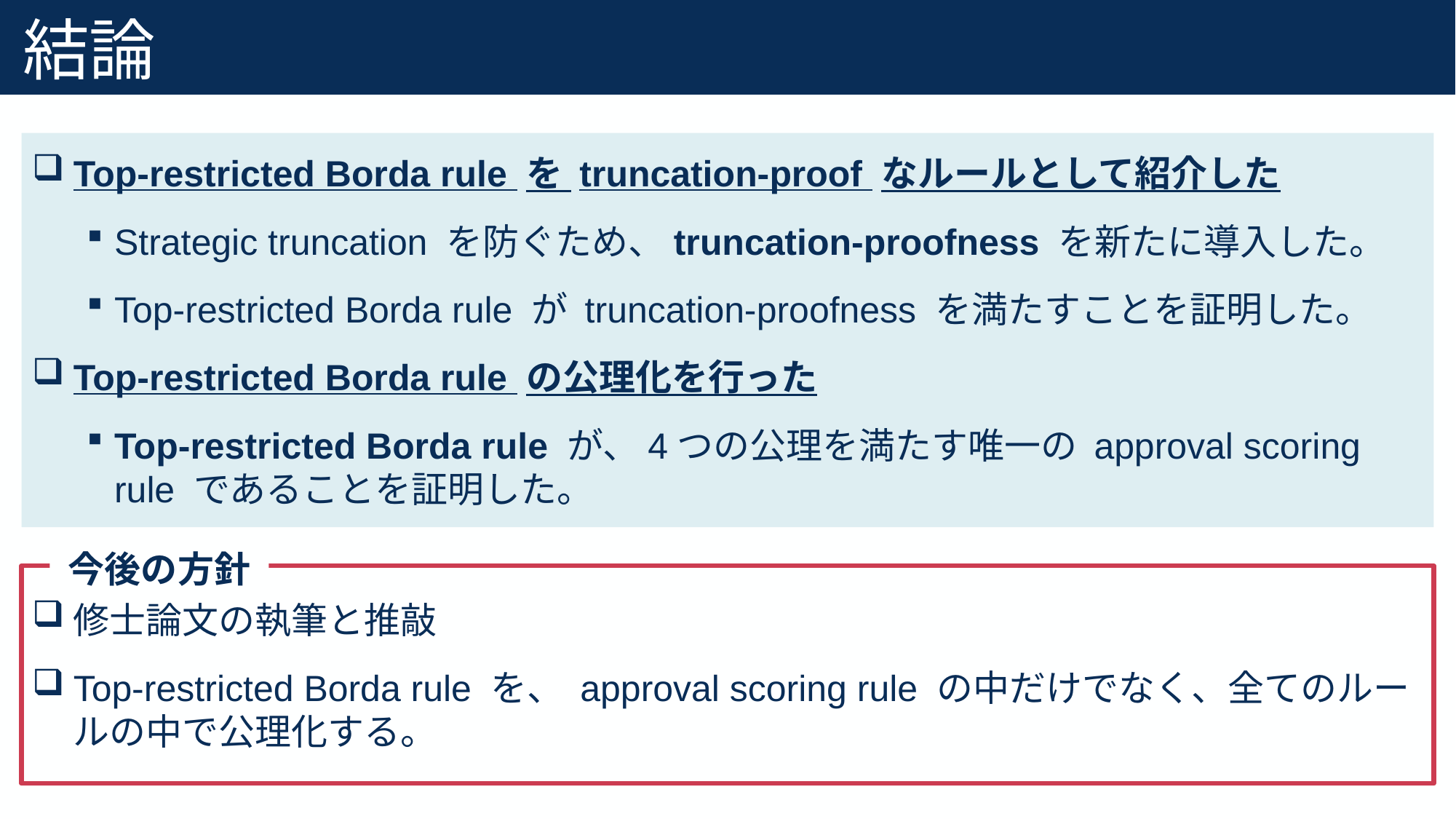

# 結論
58
Top-restricted Borda rule を truncation-proof なルールとして紹介した
Strategic truncation を防ぐため、truncation-proofness を新たに導入した。
Top-restricted Borda rule が truncation-proofness を満たすことを証明した。
Top-restricted Borda rule の公理化を行った
Top-restricted Borda rule が、4つの公理を満たす唯一の approval scoring rule であることを証明した。

今後の方針
修士論文の執筆と推敲
Top-restricted Borda rule を、 approval scoring rule の中だけでなく、全てのルールの中で公理化する。